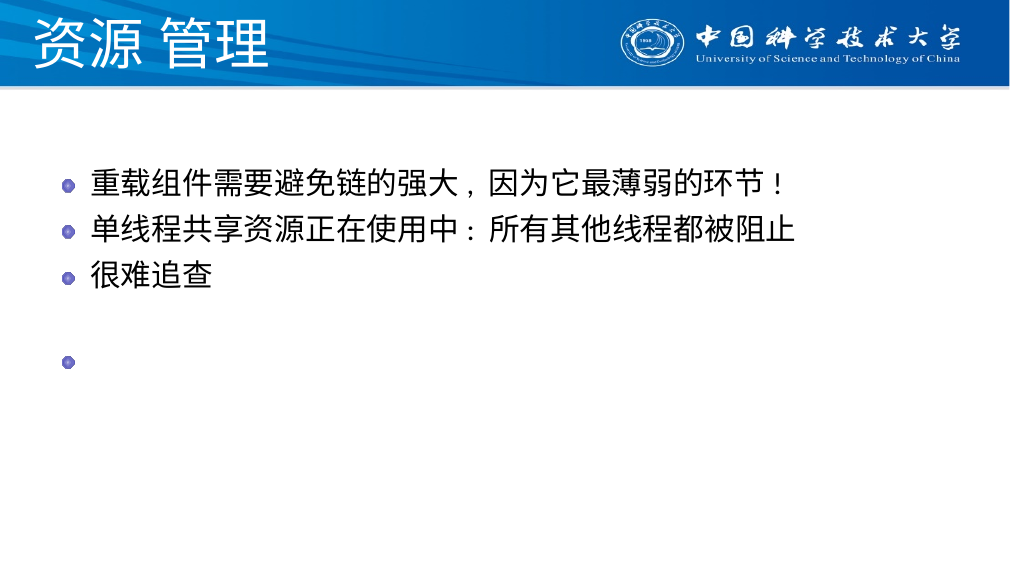

# 资源 管理
重载组件需要避免链的强大, 因为它最薄弱的环节!
单线程共享资源正在使用中: 所有其他线程都被阻止
很难追查